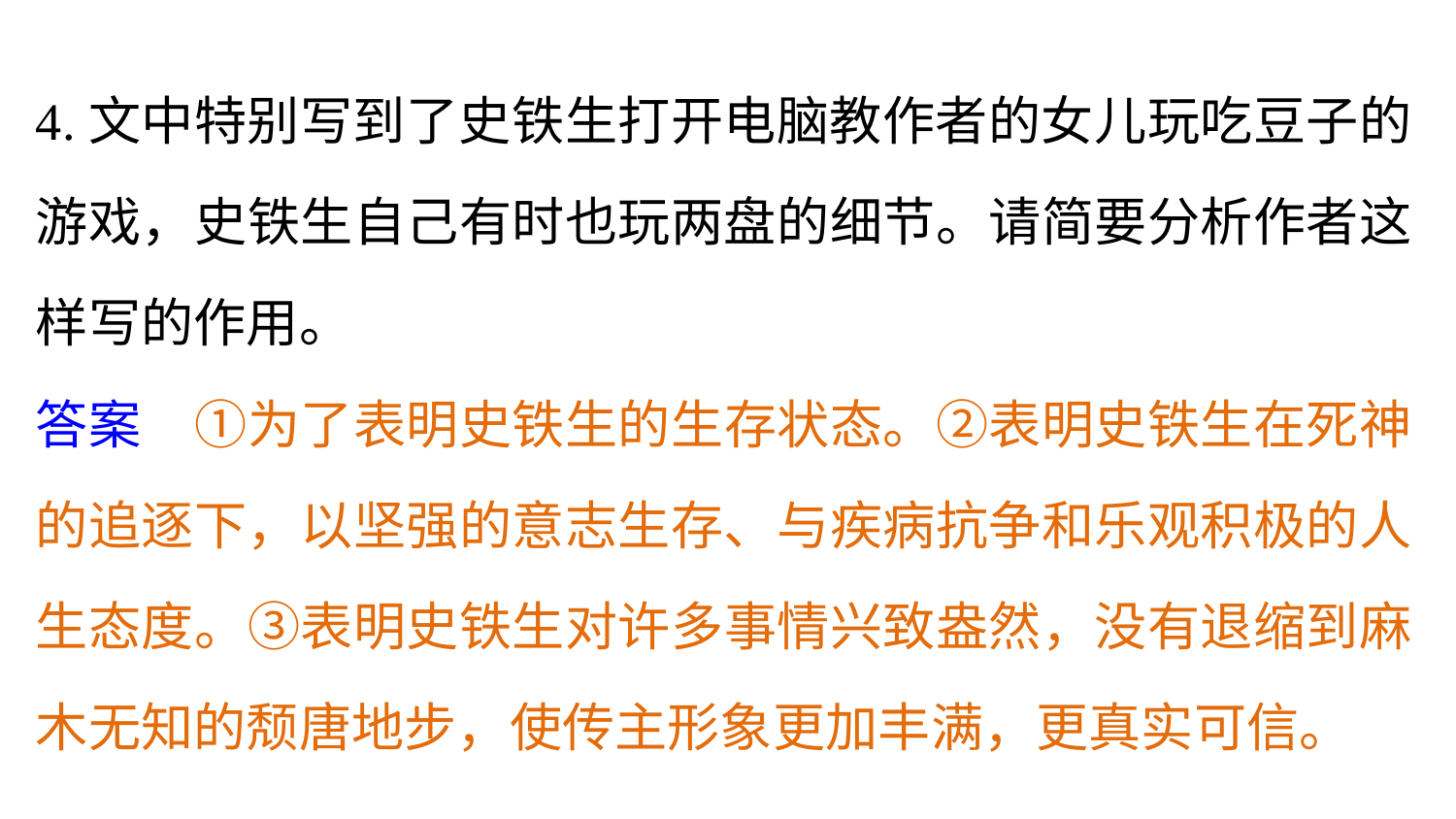

4.文中特别写到了史铁生打开电脑教作者的女儿玩吃豆子的游戏，史铁生自己有时也玩两盘的细节。请简要分析作者这样写的作用。
答案　①为了表明史铁生的生存状态。②表明史铁生在死神的追逐下，以坚强的意志生存、与疾病抗争和乐观积极的人生态度。③表明史铁生对许多事情兴致盎然，没有退缩到麻木无知的颓唐地步，使传主形象更加丰满，更真实可信。